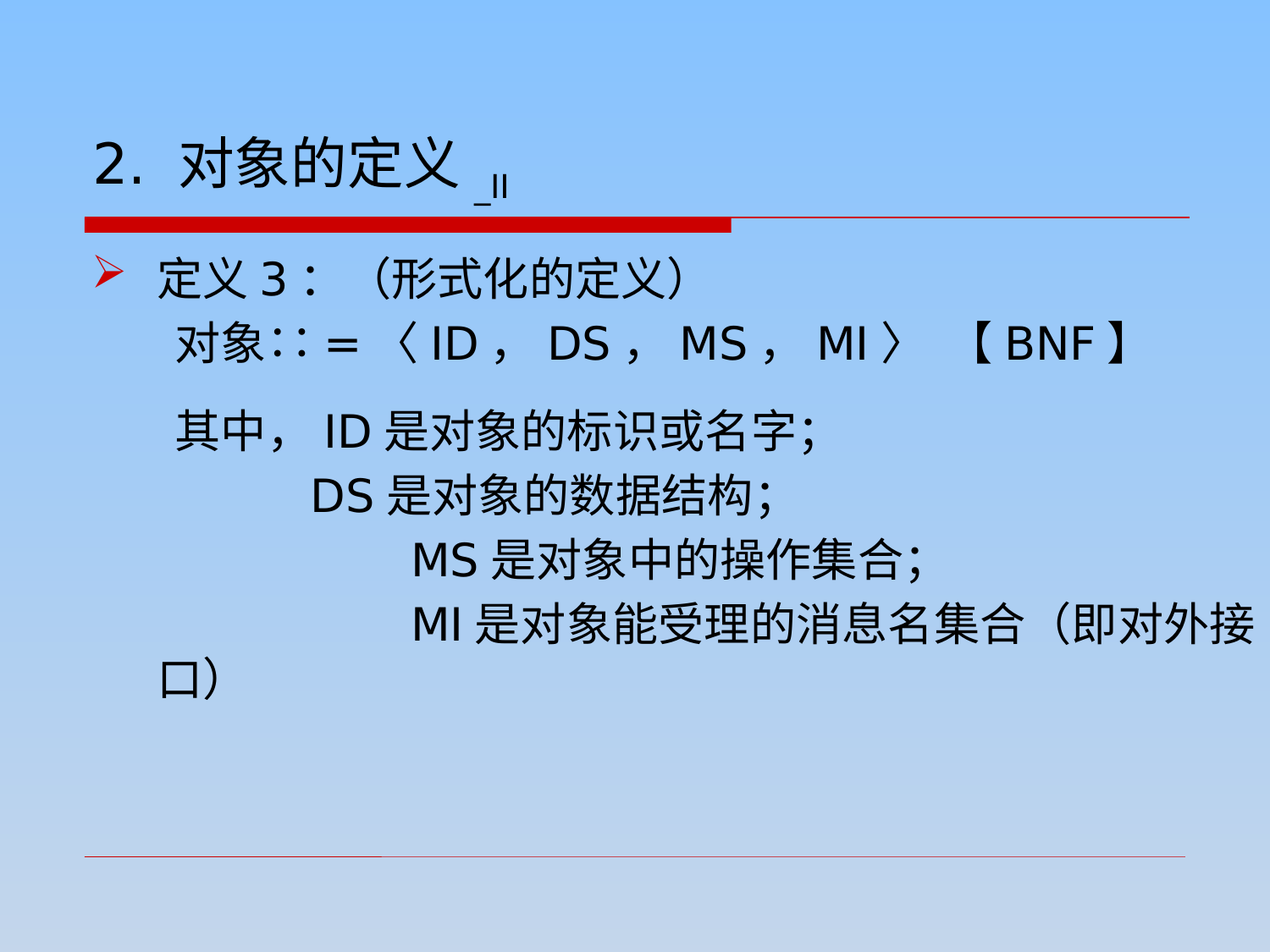

2. 对象的定义_II
定义3：（形式化的定义）
       对象∷=〈ID，DS，MS，MI〉  【BNF】

       其中，ID是对象的标识或名字；
               DS是对象的数据结构；
			MS是对象中的操作集合；
			MI是对象能受理的消息名集合（即对外接口）